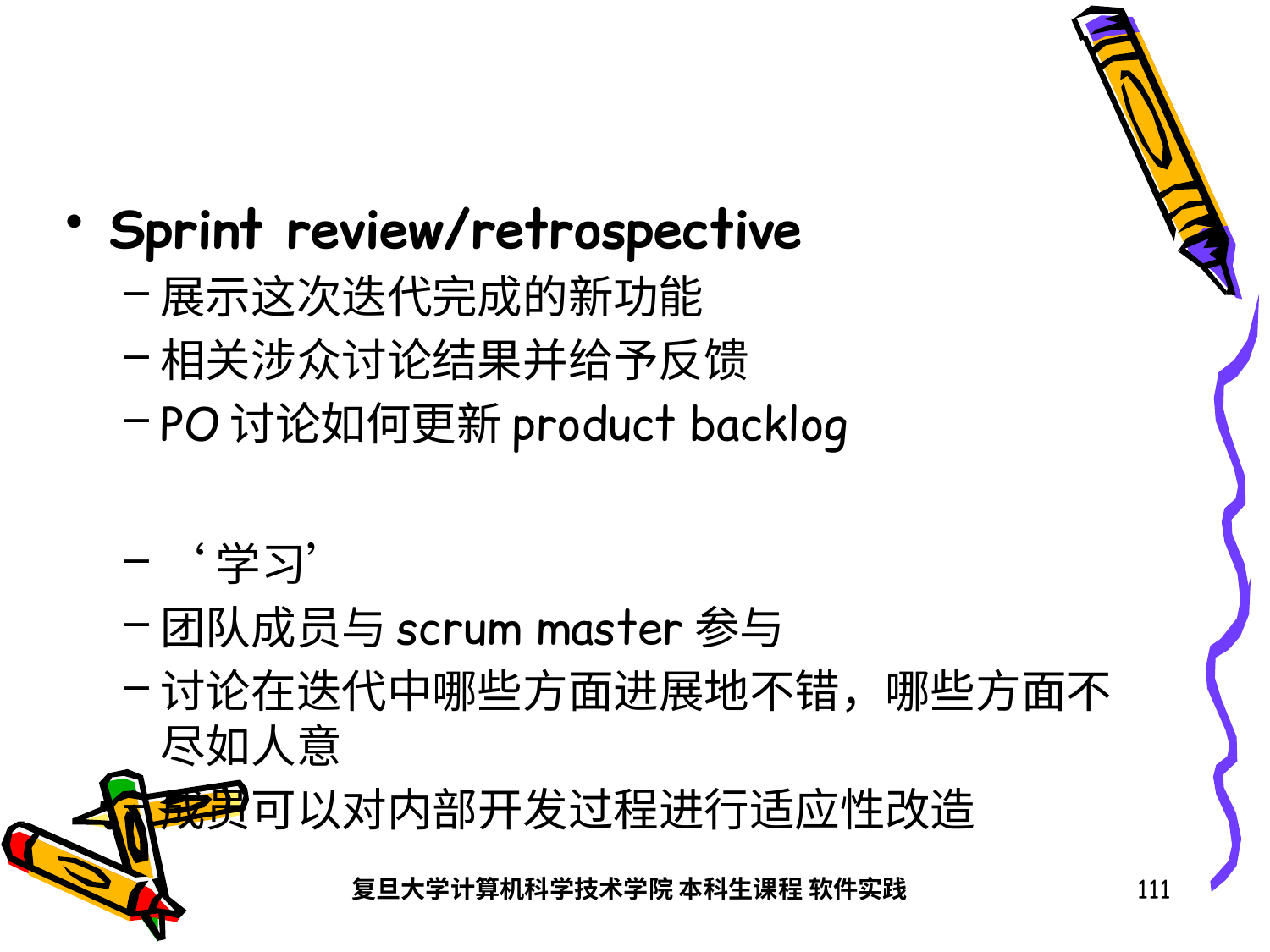

#
Sprint review/retrospective
展示这次迭代完成的新功能
相关涉众讨论结果并给予反馈
PO讨论如何更新product backlog

‘学习’
团队成员与scrum master参与
讨论在迭代中哪些方面进展地不错，哪些方面不尽如人意
成员可以对内部开发过程进行适应性改造

复旦大学计算机科学技术学院 本科生课程 软件实践
111